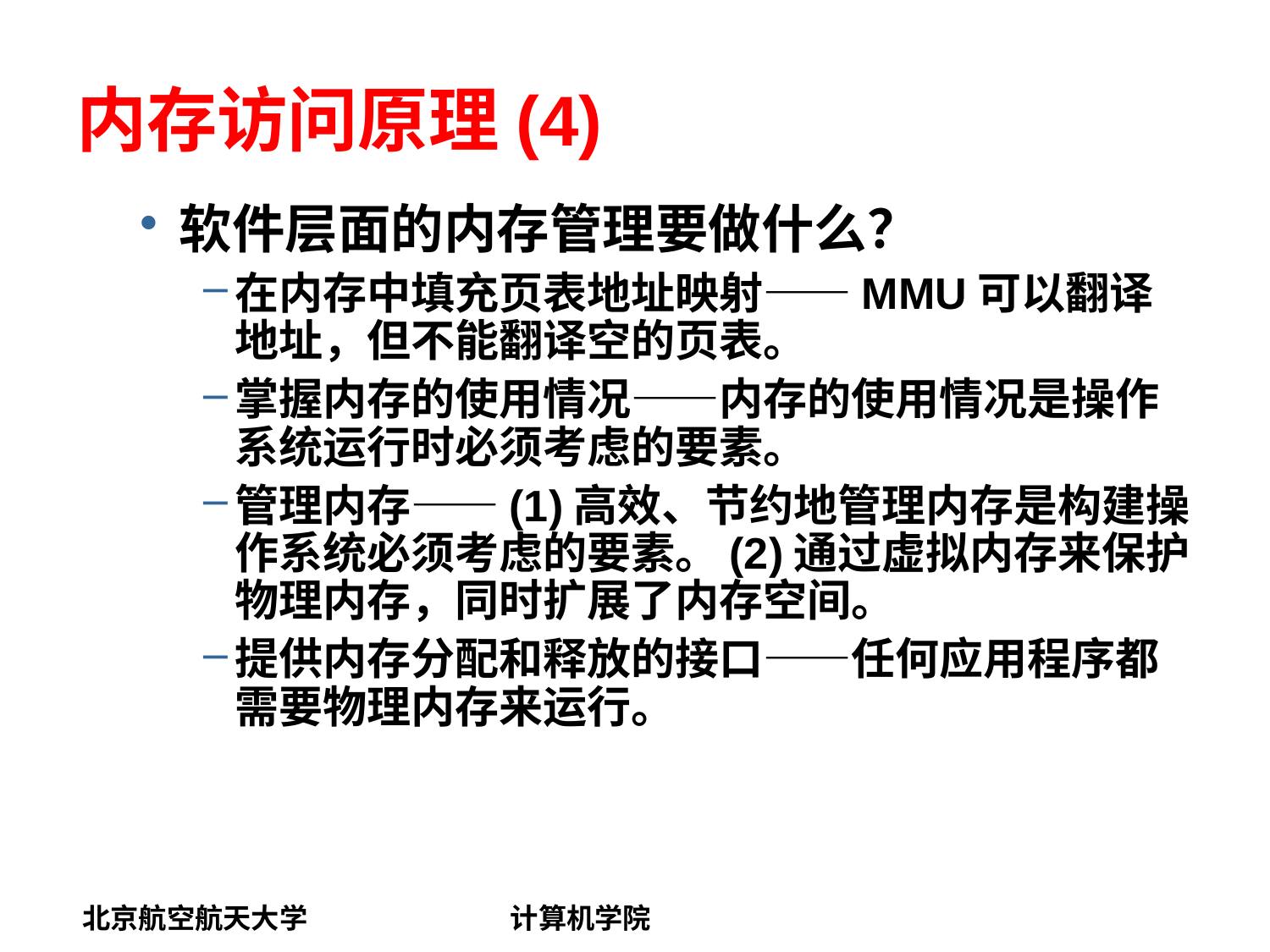

# 内存访问原理(4)
软件层面的内存管理要做什么？
在内存中填充页表地址映射——MMU可以翻译地址，但不能翻译空的页表。
掌握内存的使用情况——内存的使用情况是操作系统运行时必须考虑的要素。
管理内存——(1)高效、节约地管理内存是构建操作系统必须考虑的要素。(2)通过虚拟内存来保护物理内存，同时扩展了内存空间。
提供内存分配和释放的接口——任何应用程序都需要物理内存来运行。